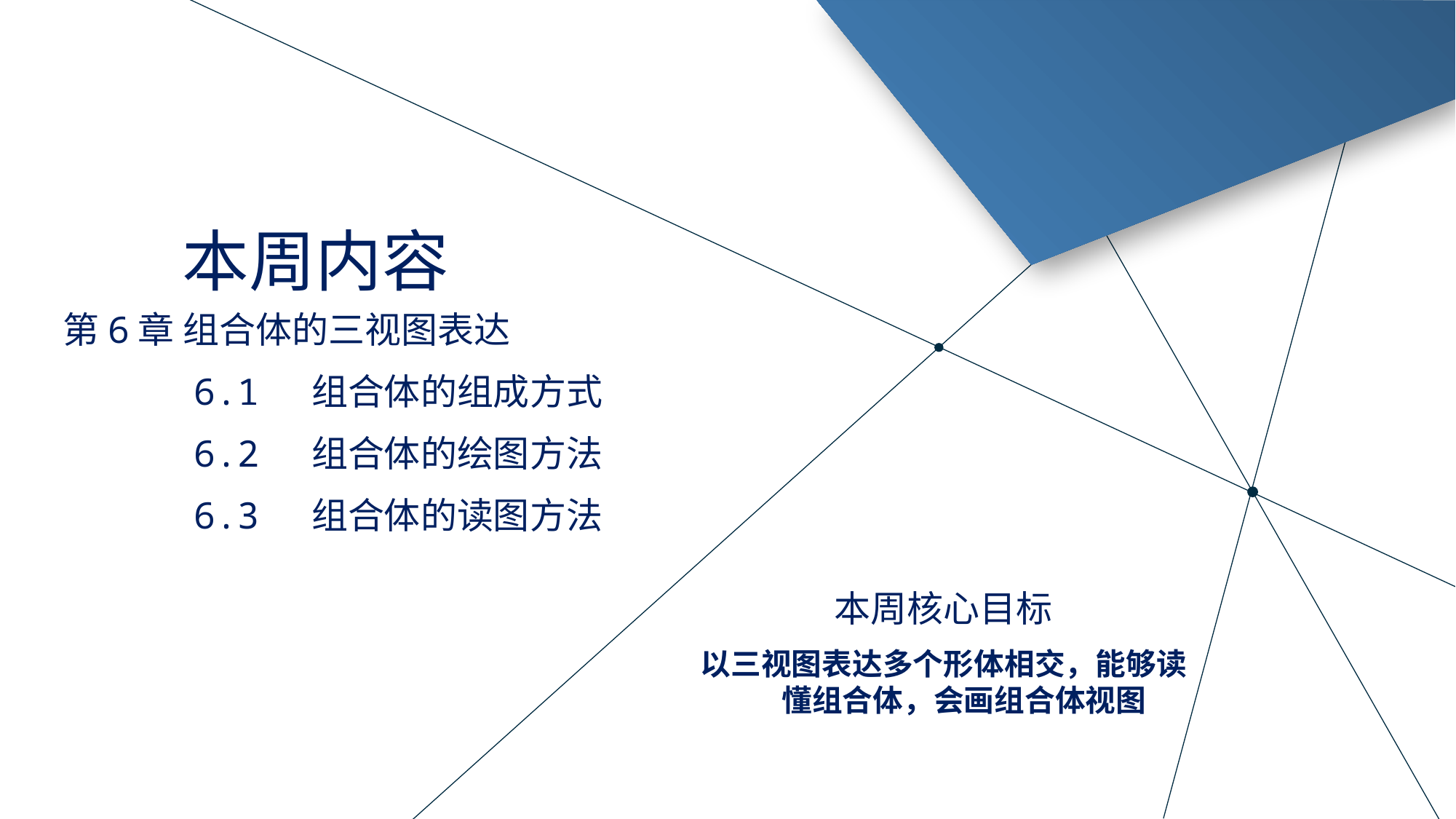

本周内容
第6章 组合体的三视图表达
      6.1  组合体的组成方式
      6.2  组合体的绘图方法
      6.3  组合体的读图方法

本周核心目标
以三视图表达多个形体相交，能够读懂组合体，会画组合体视图